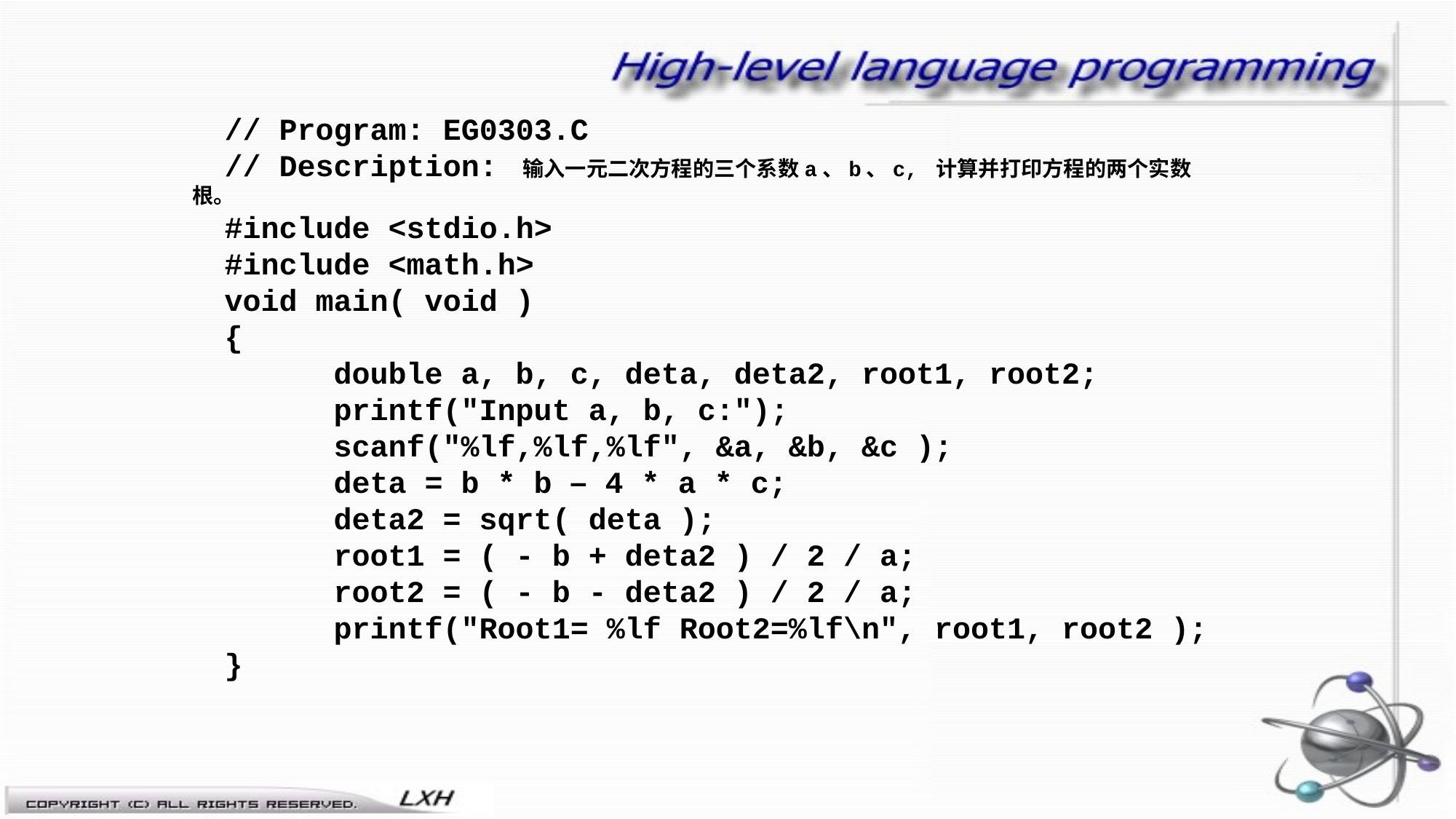

// Program: EG0303.C
// Description: 输入一元二次方程的三个系数a、b、c, 计算并打印方程的两个实数根。
#include <stdio.h>
#include <math.h>
void main( void )
{
      double a, b, c, deta, deta2, root1, root2;
      printf("Input a, b, c:");
      scanf("%lf,%lf,%lf", &a, &b, &c );
      deta = b * b – 4 * a * c;
      deta2 = sqrt( deta );
      root1 = ( - b + deta2 ) / 2 / a;
      root2 = ( - b - deta2 ) / 2 / a;
      printf("Root1= %lf Root2=%lf\n", root1, root2 );
}